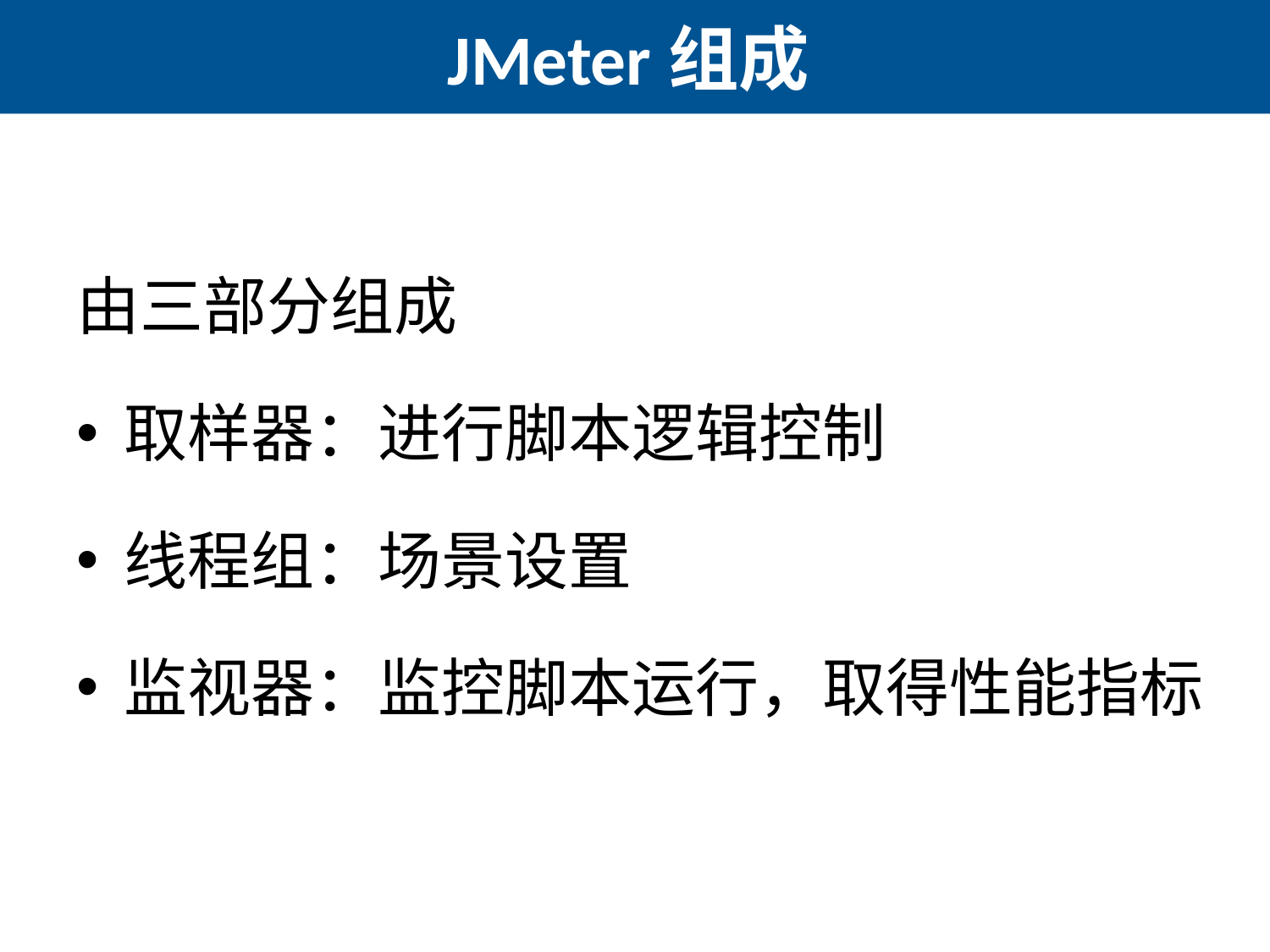

# JMeter组成
由三部分组成
取样器：进行脚本逻辑控制
线程组：场景设置
监视器：监控脚本运行，取得性能指标